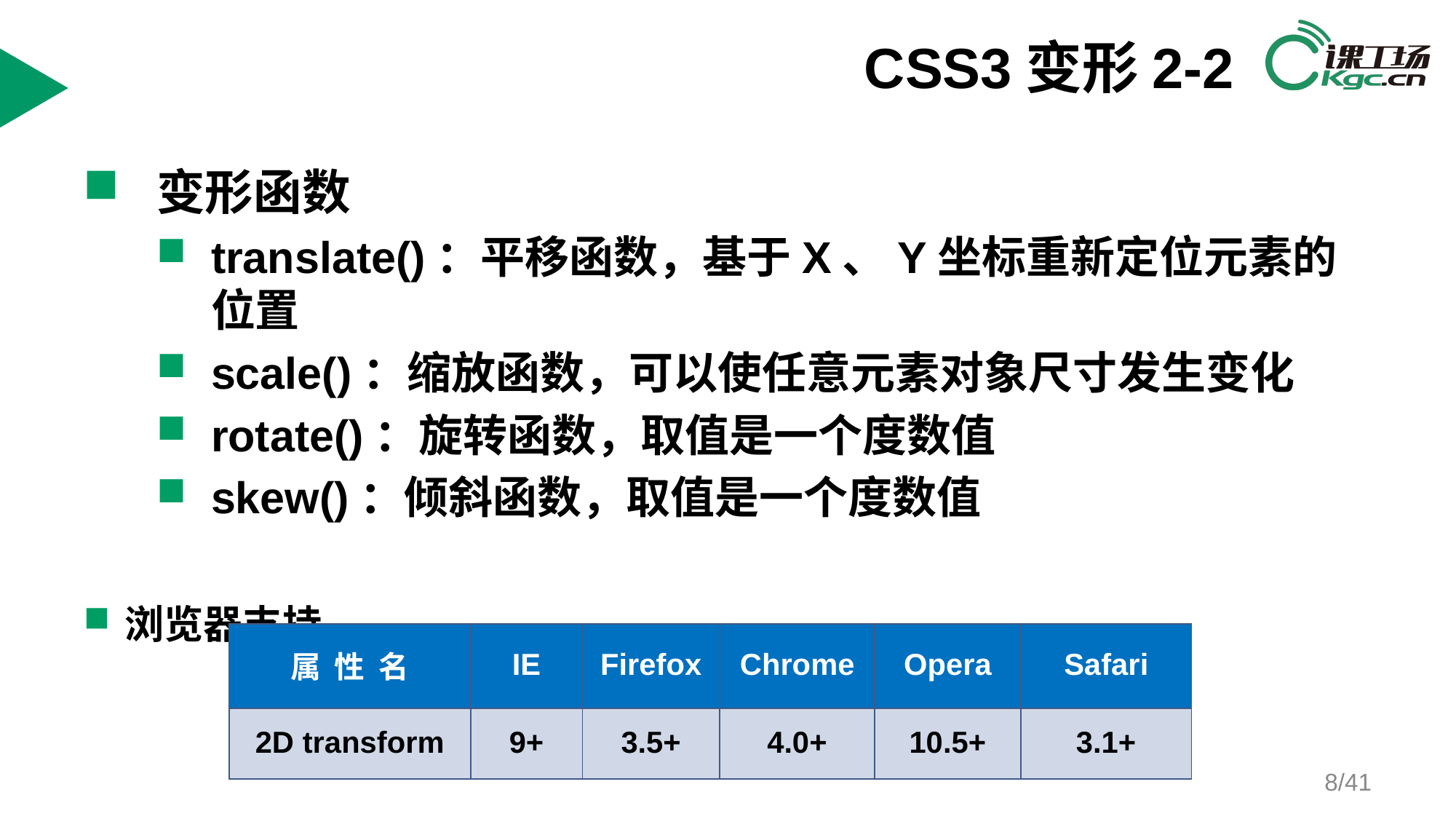

# CSS3变形2-2
变形函数
translate()：平移函数，基于X、Y坐标重新定位元素的位置
scale()：缩放函数，可以使任意元素对象尺寸发生变化
rotate()：旋转函数，取值是一个度数值
skew()：倾斜函数，取值是一个度数值

浏览器支持
| 属 性 名 | IE | Firefox | Chrome | Opera | Safari |
| --- | --- | --- | --- | --- | --- |
| 2D transform | 9+ | 3.5+ | 4.0+ | 10.5+ | 3.1+ |
8/41